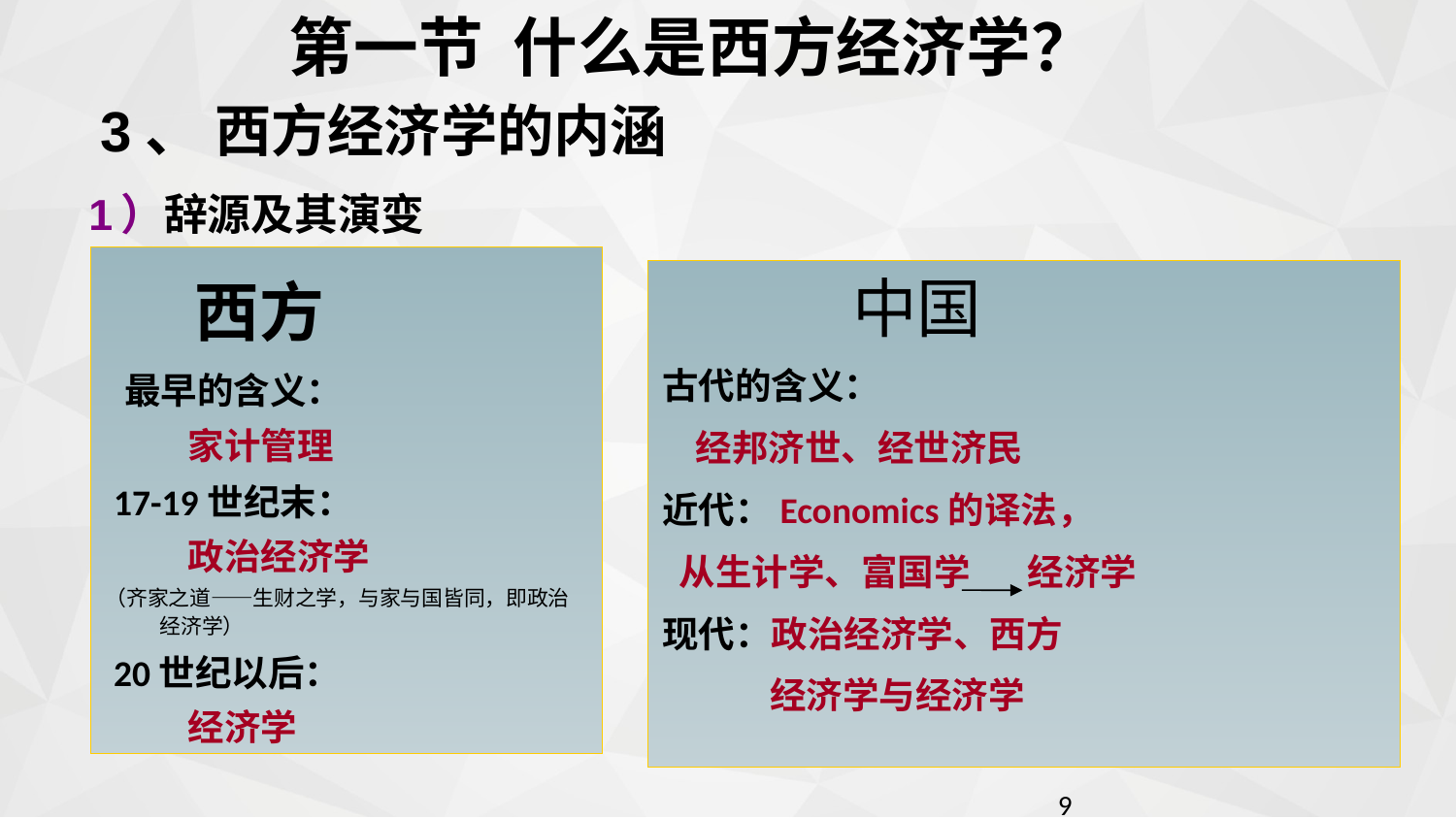

第一节  什么是西方经济学？
# 3、 西方经济学的内涵
1）辞源及其演变
      西方
 最早的含义：
         家计管理
 17-19世纪末：
         政治经济学
（齐家之道——生财之学，与家与国皆同，即政治经济学）
 20世纪以后：
         经济学

            中国
古代的含义：
   经邦济世、经世济民
近代：Economics的译法，
 从生计学、富国学       经济学
现代：政治经济学、西方
            经济学与经济学

9